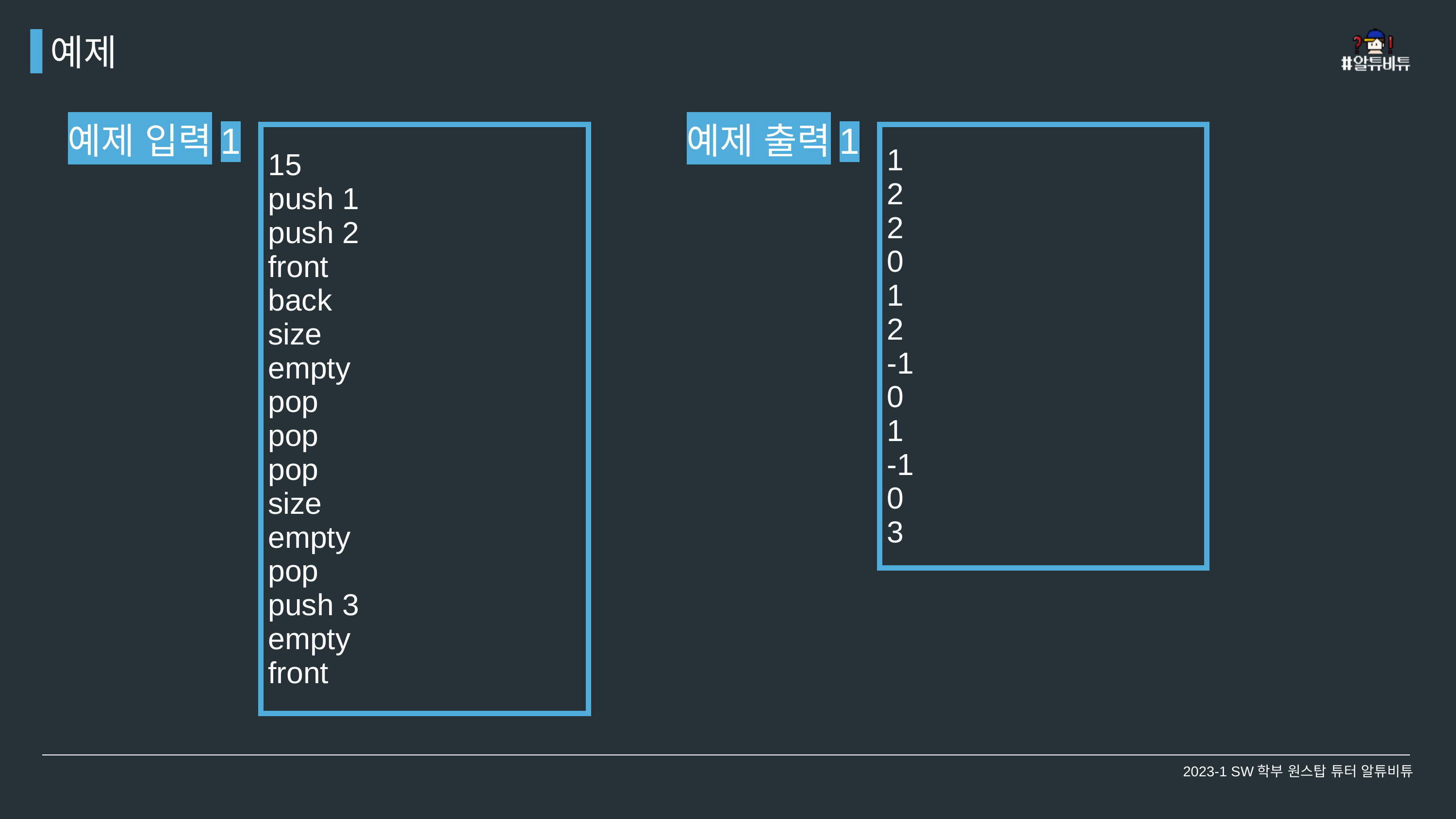

예제
예제 출력1
예제 입력1
| 15 push 1 push 2 front back size empty pop pop pop size empty pop push 3 empty front |
| --- |
| 1 2 2 0 1 2 -1 0 1 -1 0 3 |
| --- |
2023-1 SW학부 원스탑 튜터 알튜비튜